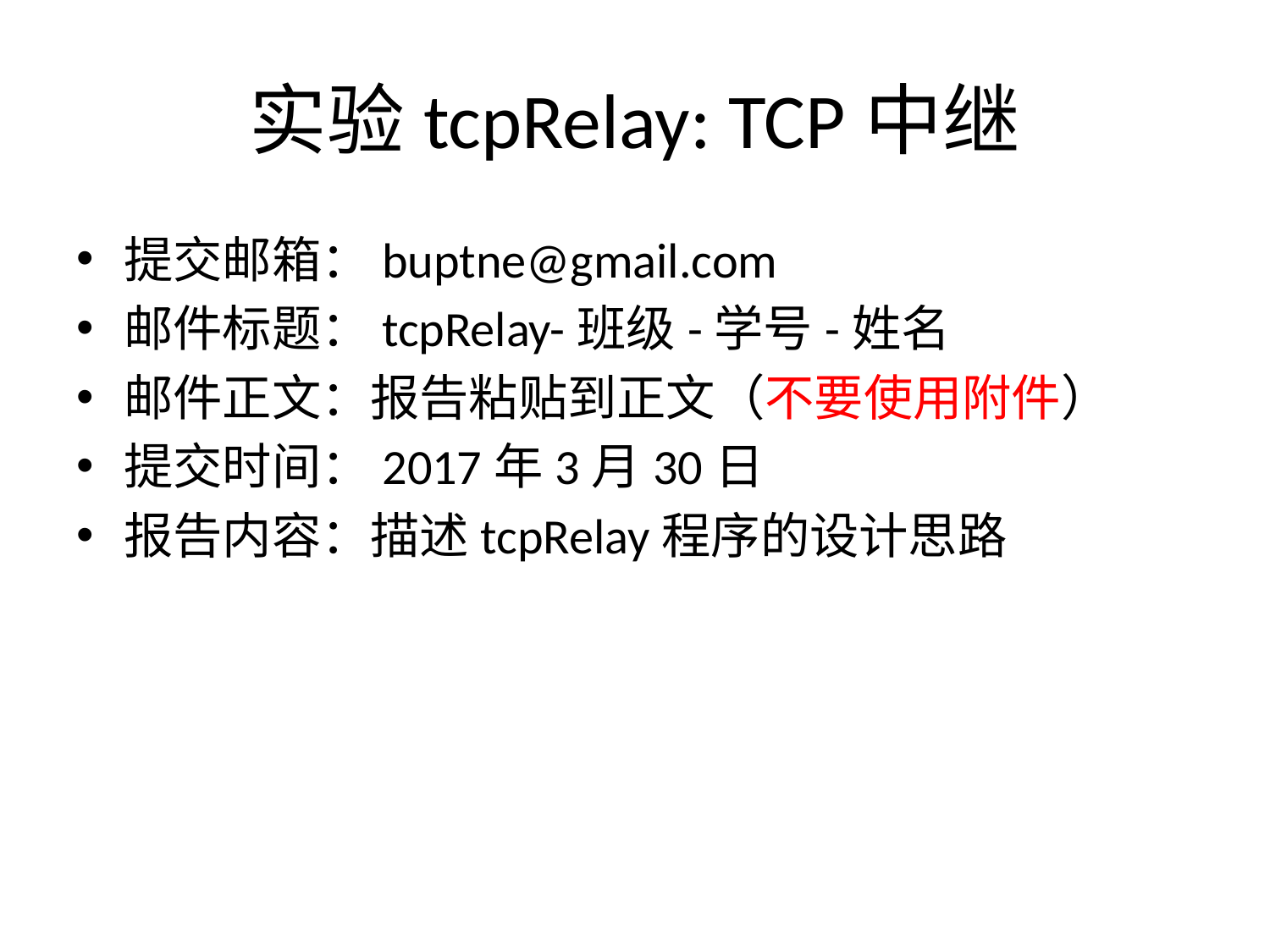

# 实验tcpRelay: TCP中继
提交邮箱：buptne@gmail.com
邮件标题：tcpRelay-班级-学号-姓名
邮件正文：报告粘贴到正文（不要使用附件）
提交时间：2017年3月30日
报告内容：描述tcpRelay程序的设计思路